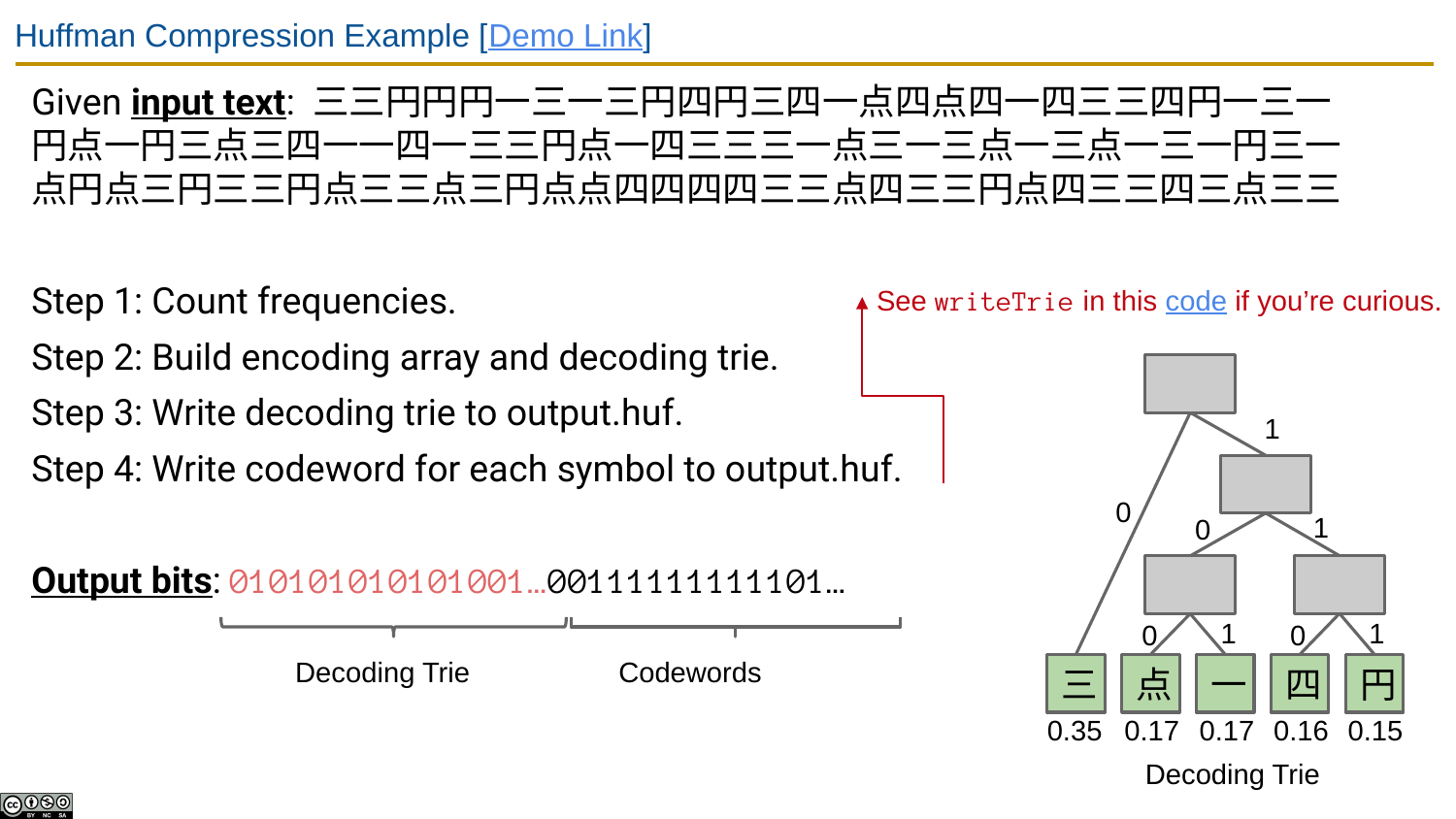

# Huffman Compression Example [Demo Link]
Given input text: 三三円円円一三一三円四円三四一点四点四一四三三四円一三一円点一円三点三四一一四一三三円点一四三三三一点三一三点一三点一三一円三一点円点三円三三円点三三点三円点点四四四四三三点四三三円点四三三四三点三三

Step 1: Count frequencies.
Step 2: Build encoding array and decoding trie.
Step 3: Write decoding trie to output.huf.
Step 4: Write codeword for each symbol to output.huf.

Output bits: 010101010101001…00111111111101…
See writeTrie in this code if you’re curious.

1

0
1
0

1
1
0
0
Decoding Trie
Codewords
三
点
一
四
円
0.35
0.17
0.17
0.16
0.15

Decoding Trie